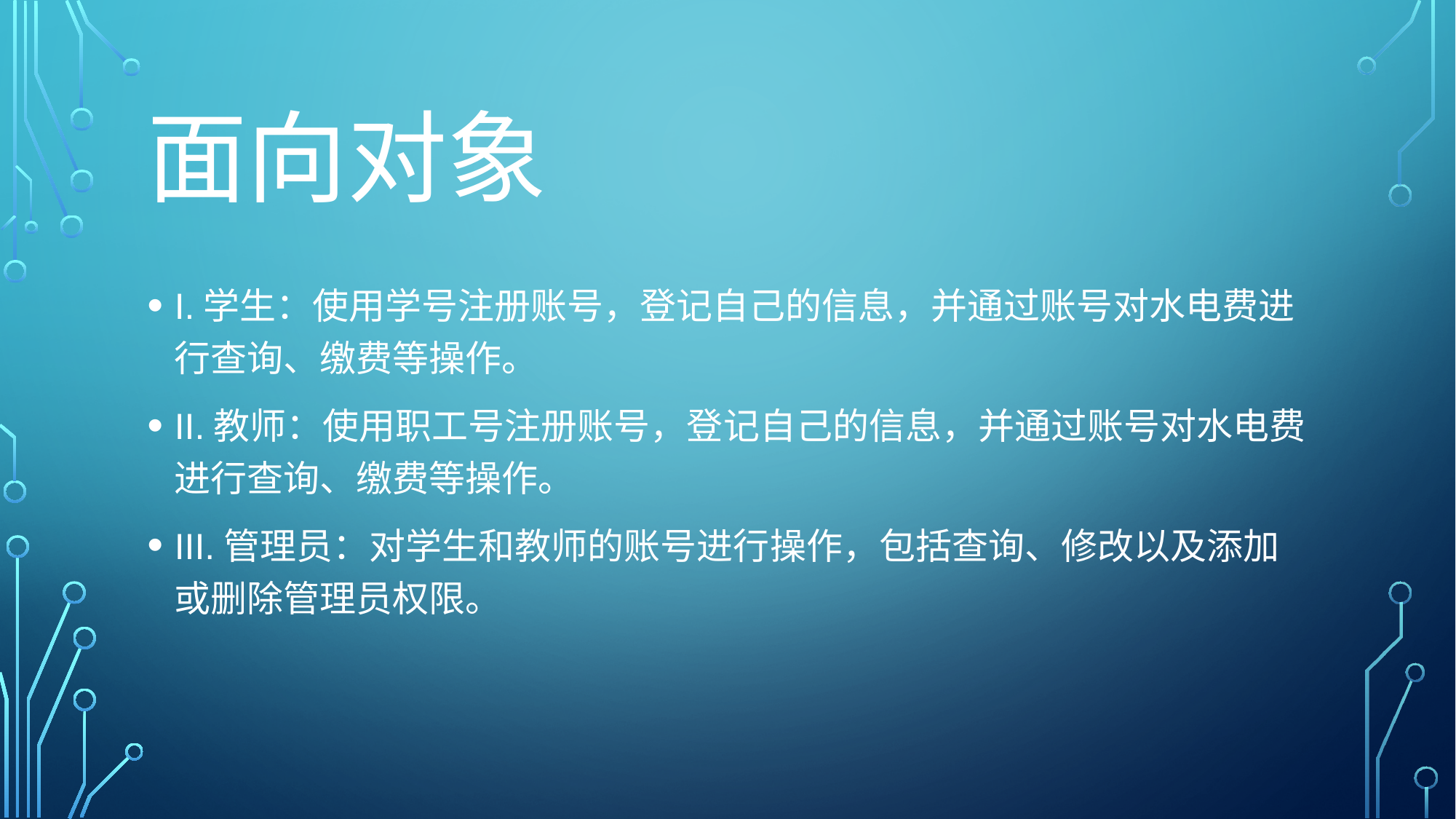

# 面向对象
I.学生：使用学号注册账号，登记自己的信息，并通过账号对水电费进行查询、缴费等操作。
II.教师：使用职工号注册账号，登记自己的信息，并通过账号对水电费进行查询、缴费等操作。
III.管理员：对学生和教师的账号进行操作，包括查询、修改以及添加或删除管理员权限。